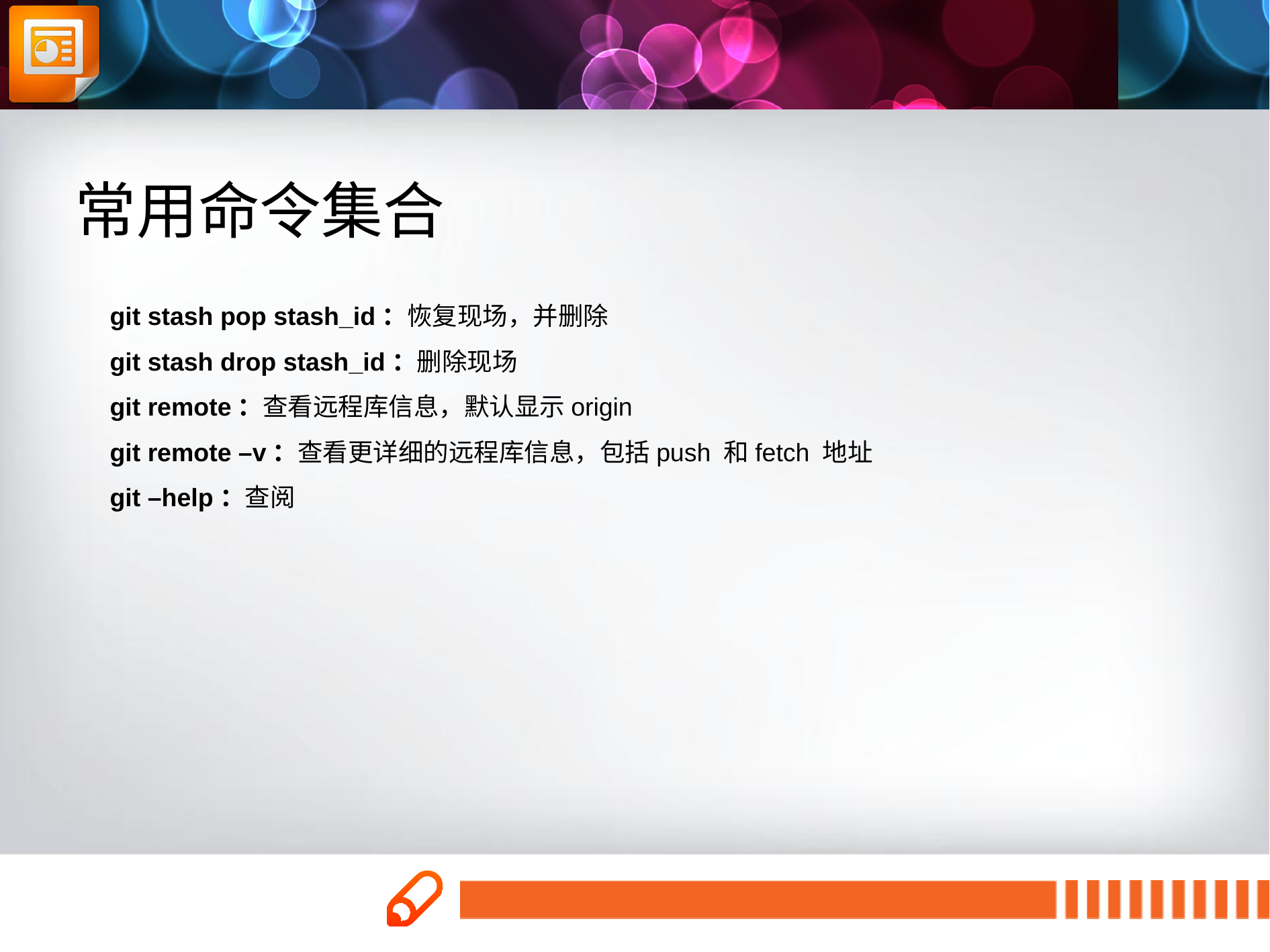

常用命令集合
git stash pop stash_id：恢复现场，并删除
git stash drop stash_id：删除现场
git remote：查看远程库信息，默认显示origin
git remote –v：查看更详细的远程库信息，包括push 和fetch 地址
git –help：查阅